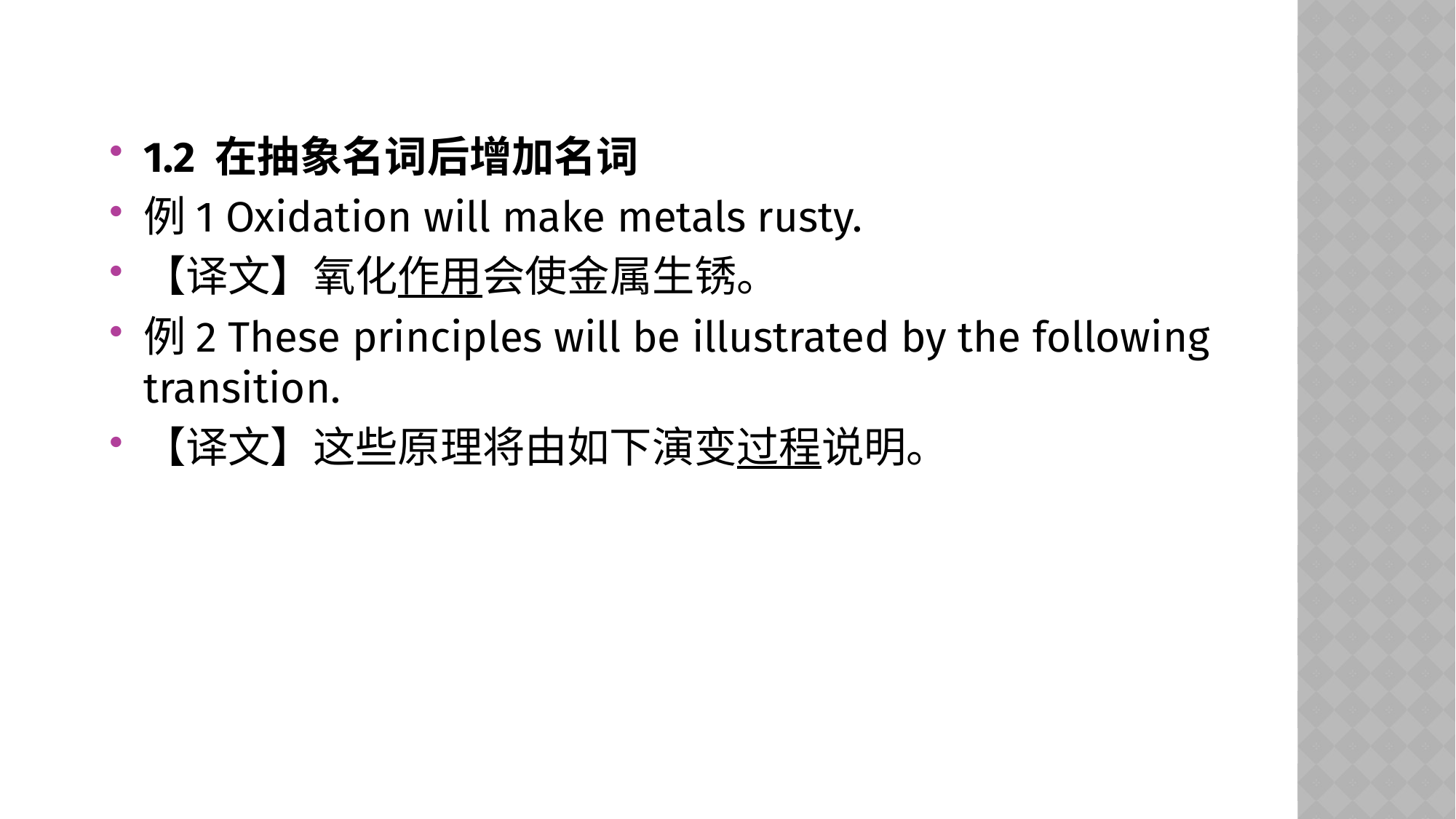

1.2 在抽象名词后增加名词
例1 Oxidation will make metals rusty.
【译文】氧化作用会使金属生锈。
例2 These principles will be illustrated by the following transition.
【译文】这些原理将由如下演变过程说明。